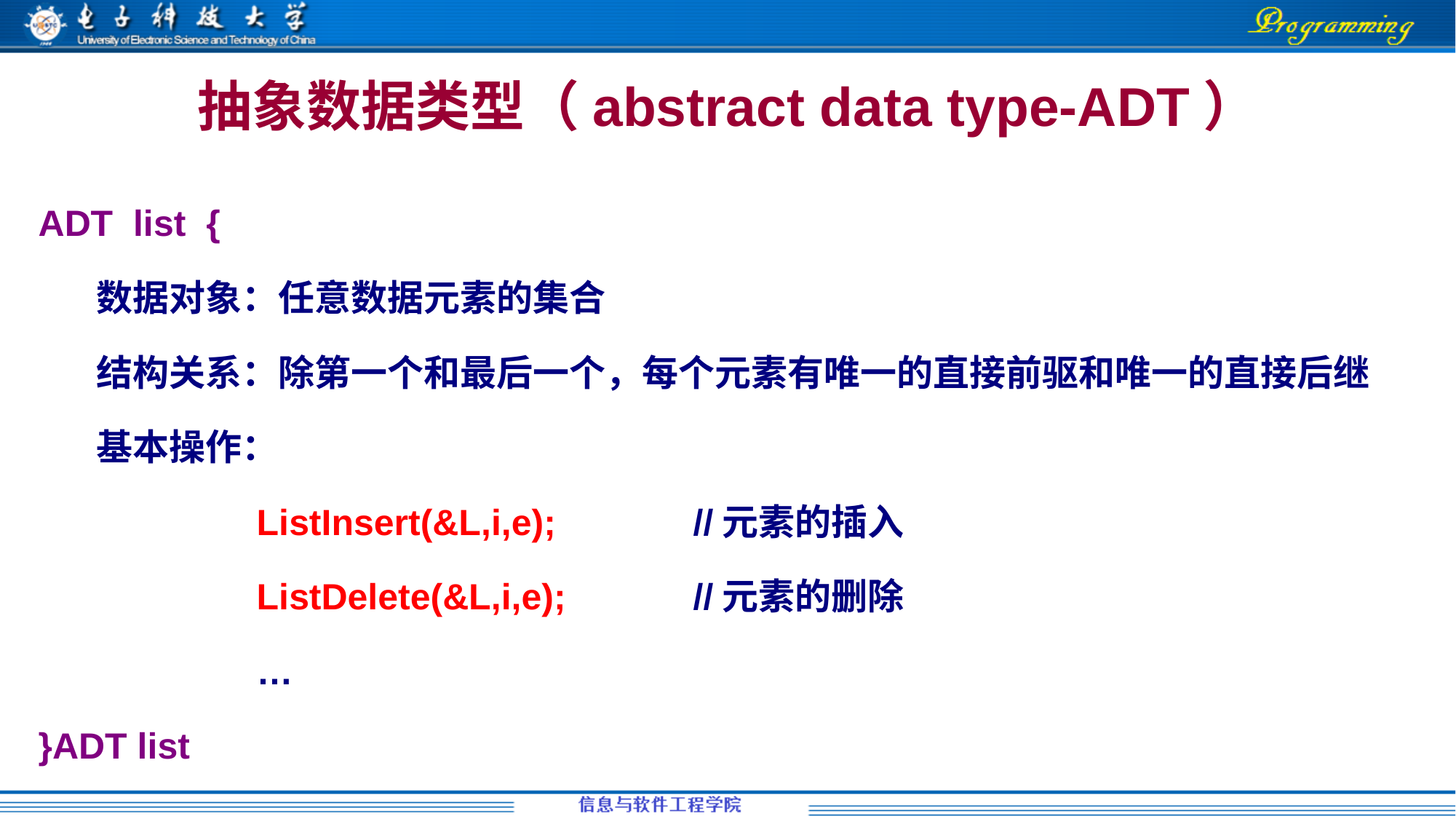

# 抽象数据类型（abstract data type-ADT）
ADT  list  {
      数据对象：任意数据元素的集合
      结构关系：除第一个和最后一个，每个元素有唯一的直接前驱和唯一的直接后继
      基本操作：
		ListInsert(&L,i,e);       	//元素的插入
		ListDelete(&L,i,e);        	//元素的删除
		…
}ADT list